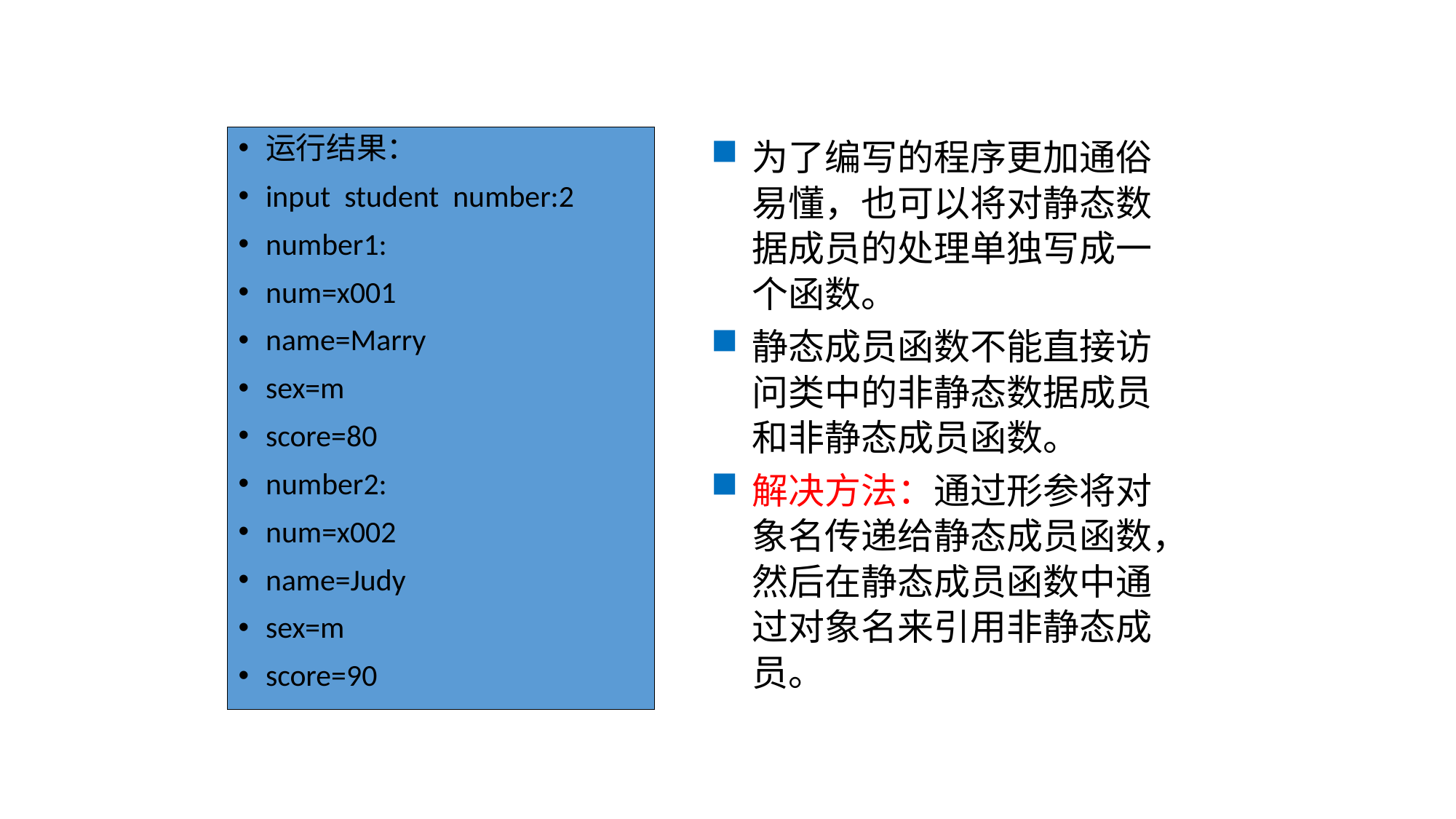

运行结果：
input  student  number:2
number1:
num=x001
name=Marry
sex=m
score=80
number2:
num=x002
name=Judy
sex=m
score=90

为了编写的程序更加通俗易懂，也可以将对静态数据成员的处理单独写成一个函数。
静态成员函数不能直接访问类中的非静态数据成员和非静态成员函数。
解决方法：通过形参将对象名传递给静态成员函数，然后在静态成员函数中通过对象名来引用非静态成员。